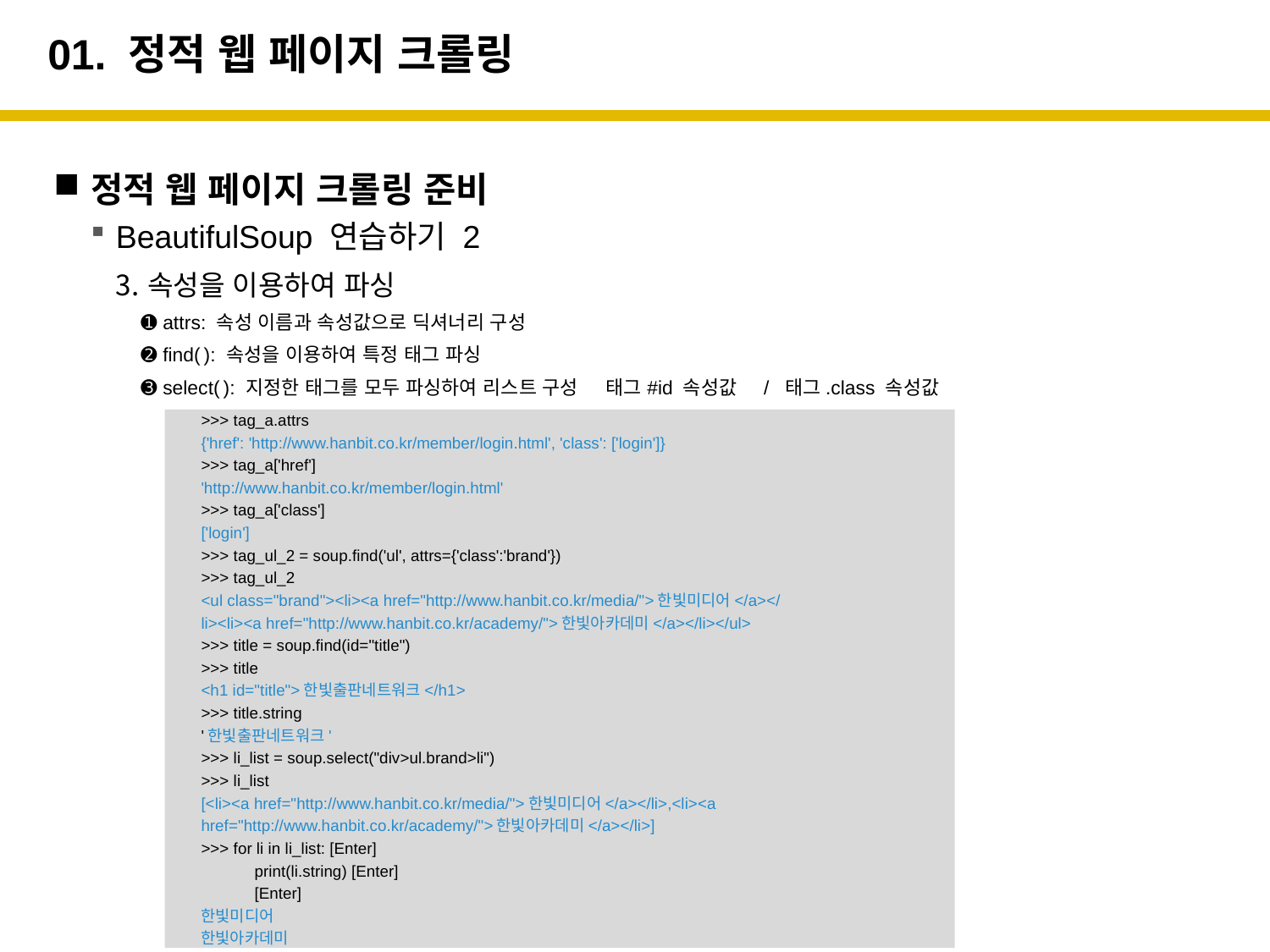

# 01. 정적 웹 페이지 크롤링
정적 웹 페이지 크롤링 준비
BeautifulSoup 연습하기 2
속성을 이용하여 파싱
➊ attrs: 속성 이름과 속성값으로 딕셔너리 구성
➋ find( ): 속성을 이용하여 특정 태그 파싱
➌ select( ): 지정한 태그를 모두 파싱하여 리스트 구성     태그#id 속성값    /  태그.class 속성값

>>> tag_a.attrs
{'href': 'http://www.hanbit.co.kr/member/login.html', 'class': ['login']}
>>> tag_a['href']
'http://www.hanbit.co.kr/member/login.html'
>>> tag_a['class']
['login']
>>> tag_ul_2 = soup.find('ul', attrs={'class':'brand'})
>>> tag_ul_2
<ul class="brand"><li><a href="http://www.hanbit.co.kr/media/">한빛미디어</a></
li><li><a href="http://www.hanbit.co.kr/academy/">한빛아카데미</a></li></ul>
>>> title = soup.find(id="title")
>>> title
<h1 id="title">한빛출판네트워크</h1>
>>> title.string
'한빛출판네트워크'
>>> li_list = soup.select("div>ul.brand>li")
>>> li_list
[<li><a href="http://www.hanbit.co.kr/media/">한빛미디어</a></li>,<li><a
href="http://www.hanbit.co.kr/academy/">한빛아카데미</a></li>]
>>> for li in li_list: [Enter]
            print(li.string) [Enter]
            [Enter]
한빛미디어
한빛아카데미